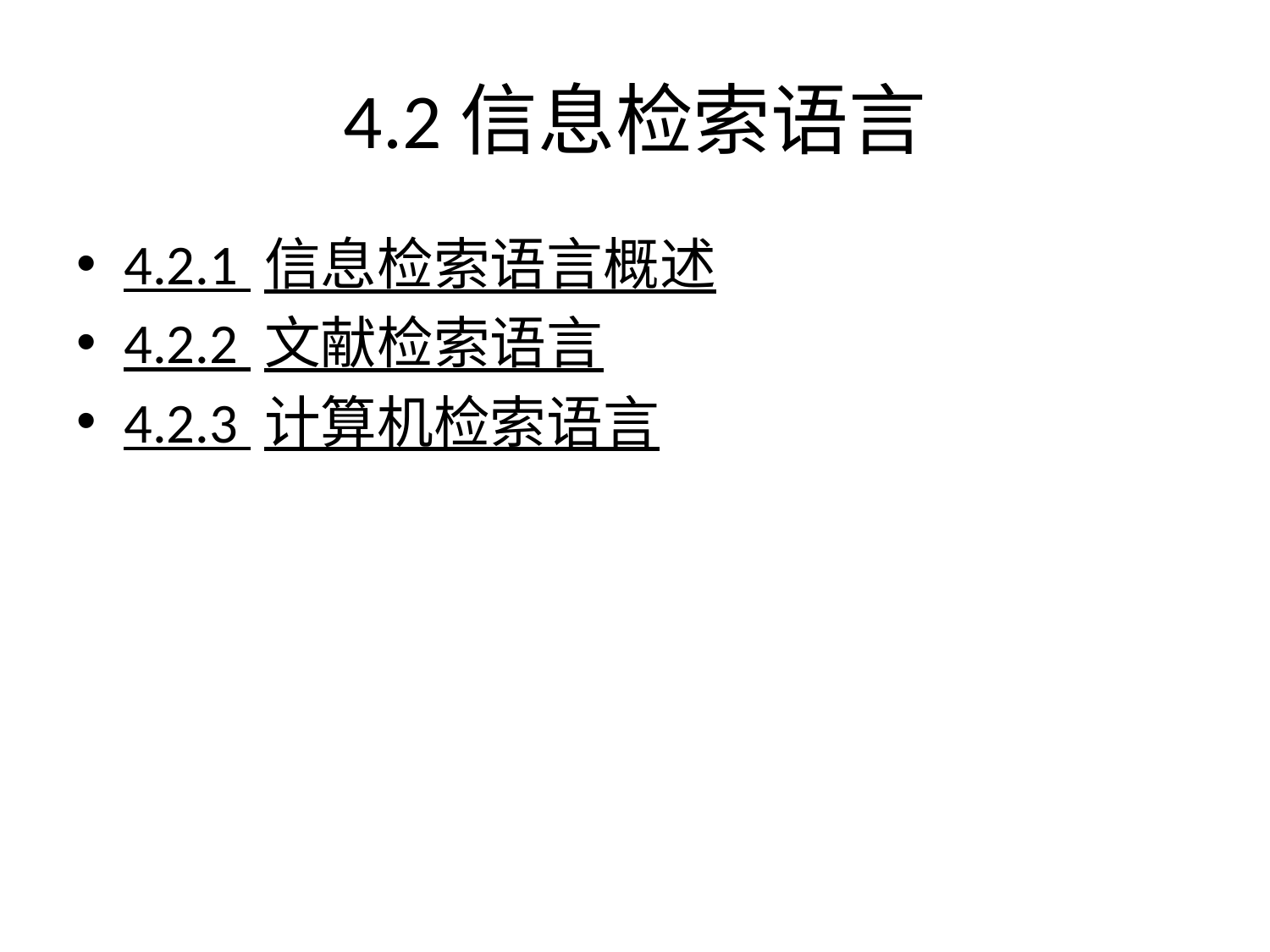

# 4.2信息检索语言
4.2.1 信息检索语言概述
4.2.2 文献检索语言
4.2.3 计算机检索语言